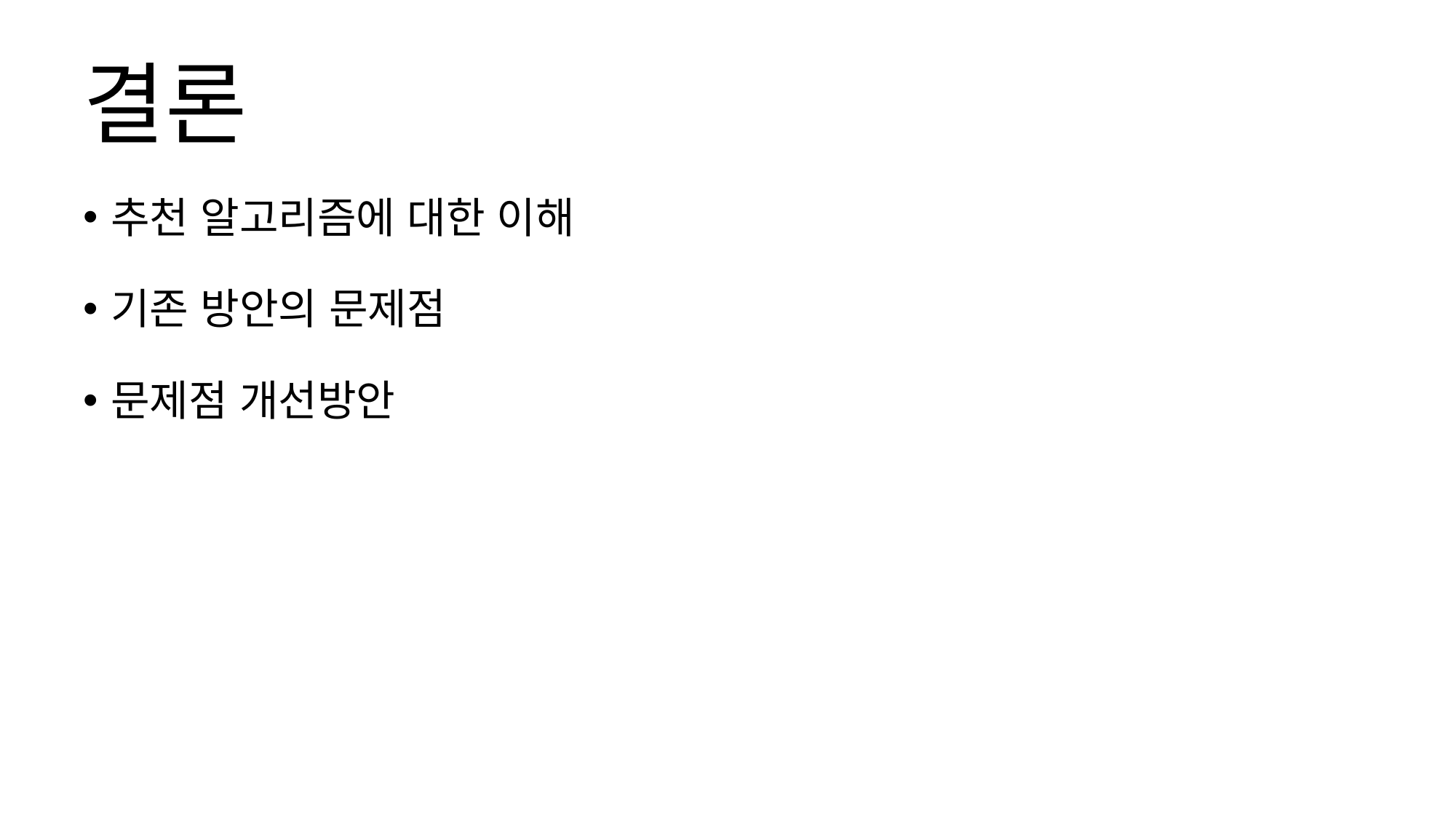

# 결론
추천 알고리즘에 대한 이해

기존 방안의 문제점

문제점 개선방안